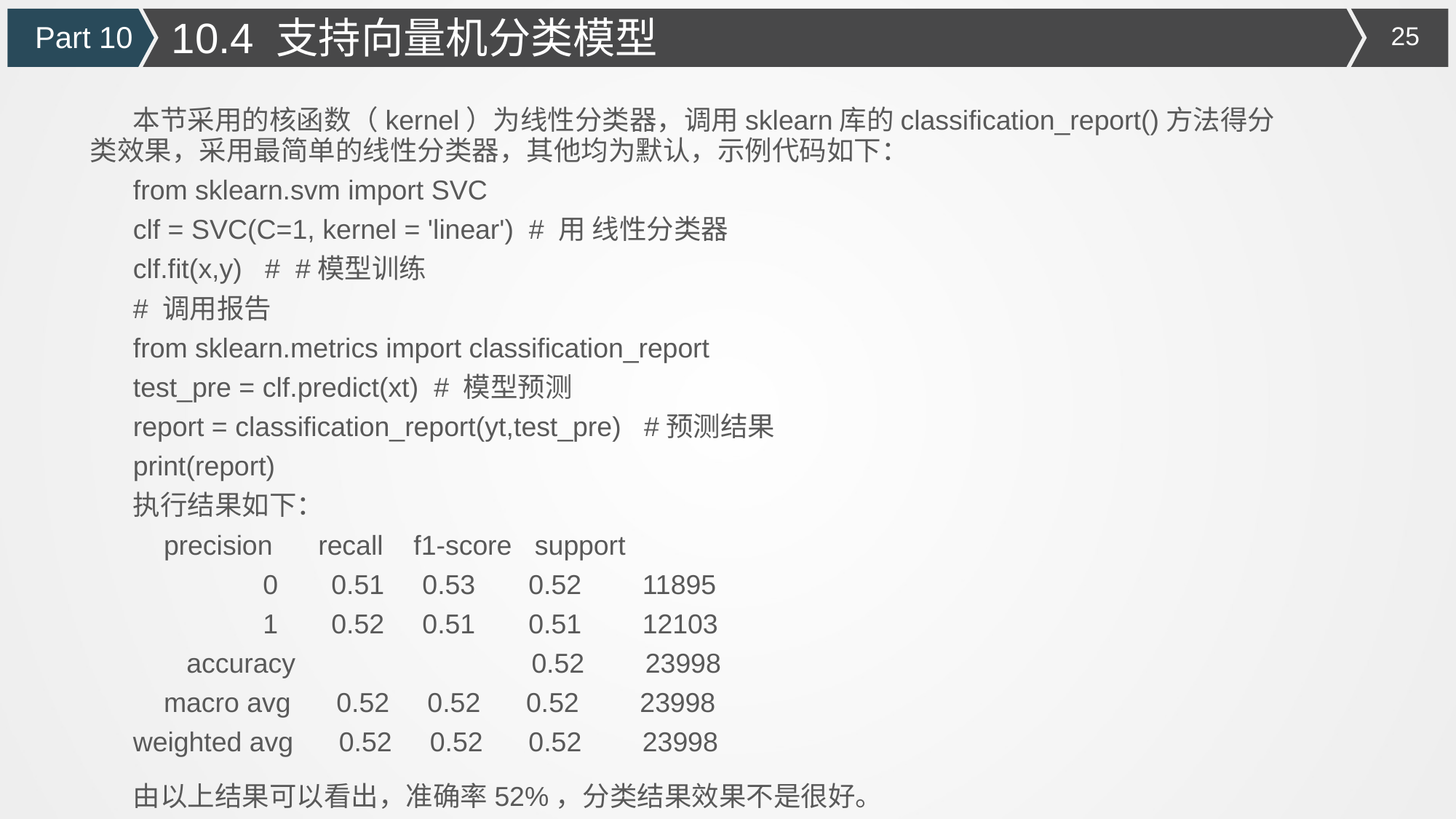

10.4 支持向量机分类模型
Part 10
本节采用的核函数（kernel）为线性分类器，调用sklearn库的classification_report()方法得分类效果，采用最简单的线性分类器，其他均为默认，示例代码如下：
from sklearn.svm import SVC
clf = SVC(C=1, kernel = 'linear')  # 用 线性分类器
clf.fit(x,y)   #  #模型训练
# 调用报告
from sklearn.metrics import classification_report
test_pre = clf.predict(xt)  # 模型预测
report = classification_report(yt,test_pre)   #预测结果
print(report)
执行结果如下：
    precision      recall    f1-score   support
                 0       0.51     0.53       0.52        11895
                 1       0.52     0.51       0.51        12103
       accuracy                               0.52        23998
    macro avg      0.52     0.52      0.52        23998
weighted avg      0.52     0.52      0.52        23998
由以上结果可以看出，准确率52%，分类结果效果不是很好。